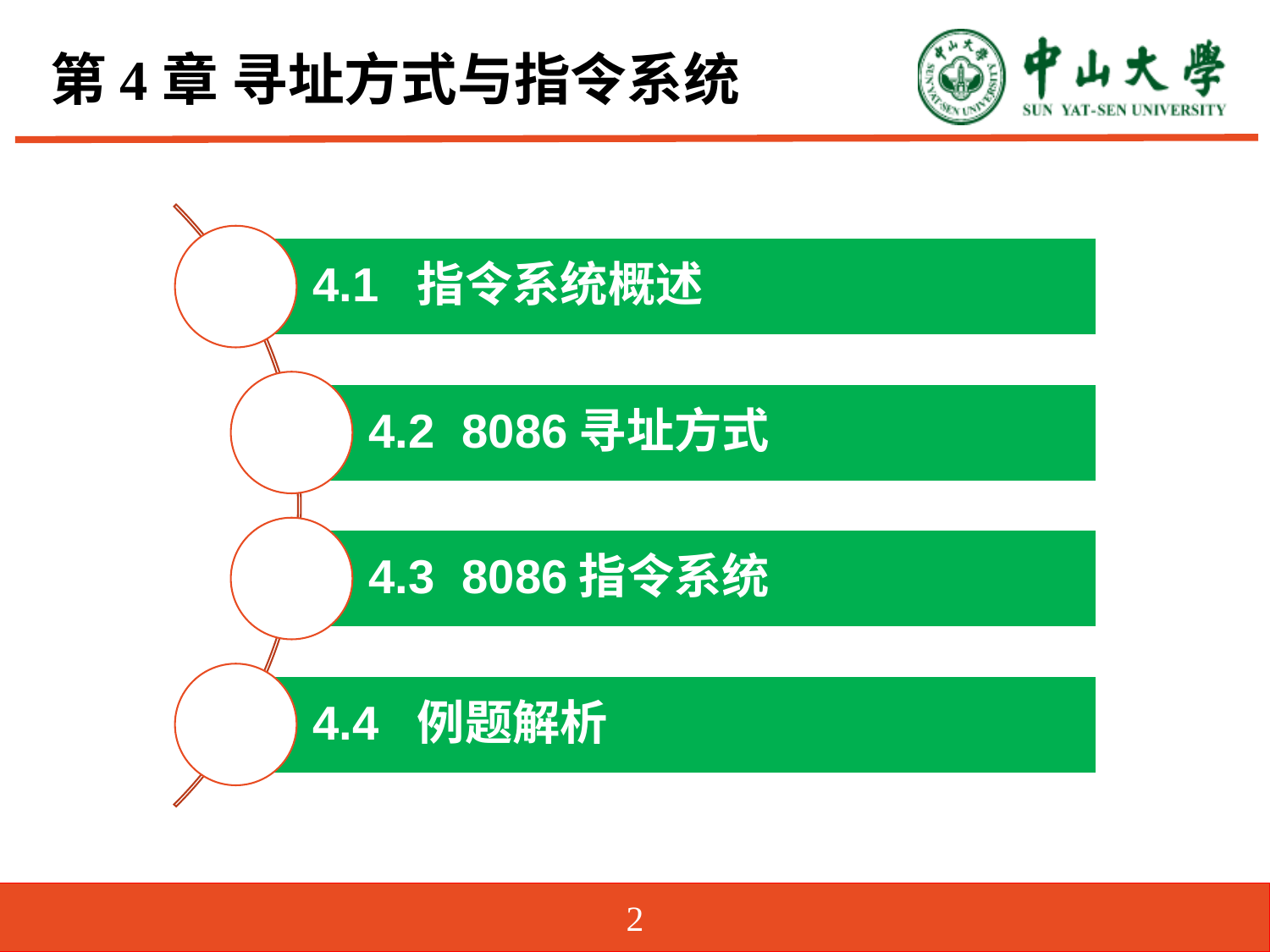

# 第4章 寻址方式与指令系统
4.1  指令系统概述
4.2  8086寻址方式
4.3  8086指令系统
4.4  例题解析
2